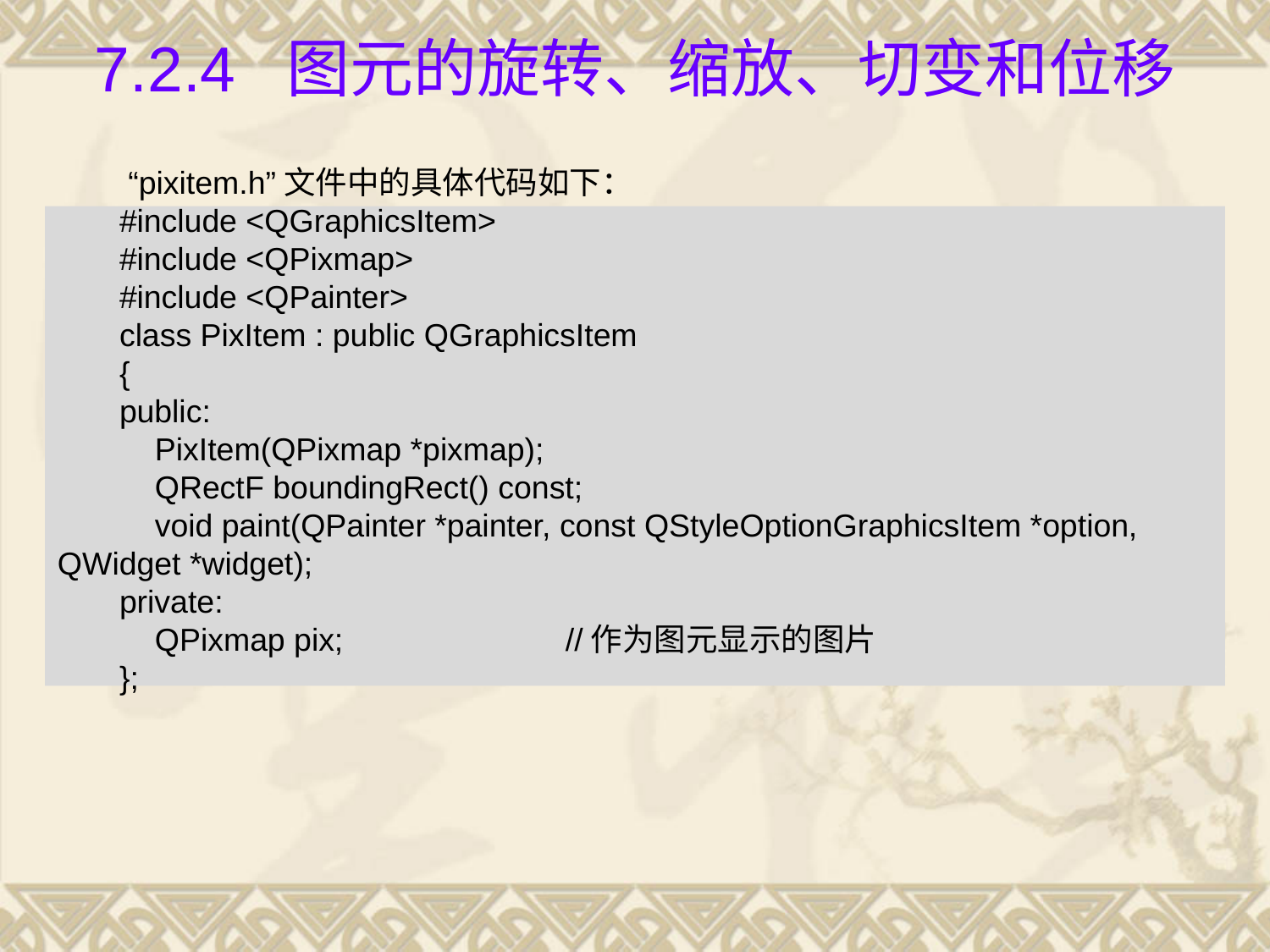

# 7.2.4  图元的旋转、缩放、切变和位移
 “pixitem.h”文件中的具体代码如下：
#include <QGraphicsItem>
#include <QPixmap>
#include <QPainter>
class PixItem : public QGraphicsItem
{
public:
    PixItem(QPixmap *pixmap);
    QRectF boundingRect() const;
    void paint(QPainter *painter, const QStyleOptionGraphicsItem *option, QWidget *widget);
private:
    QPixmap pix;     		//作为图元显示的图片
};